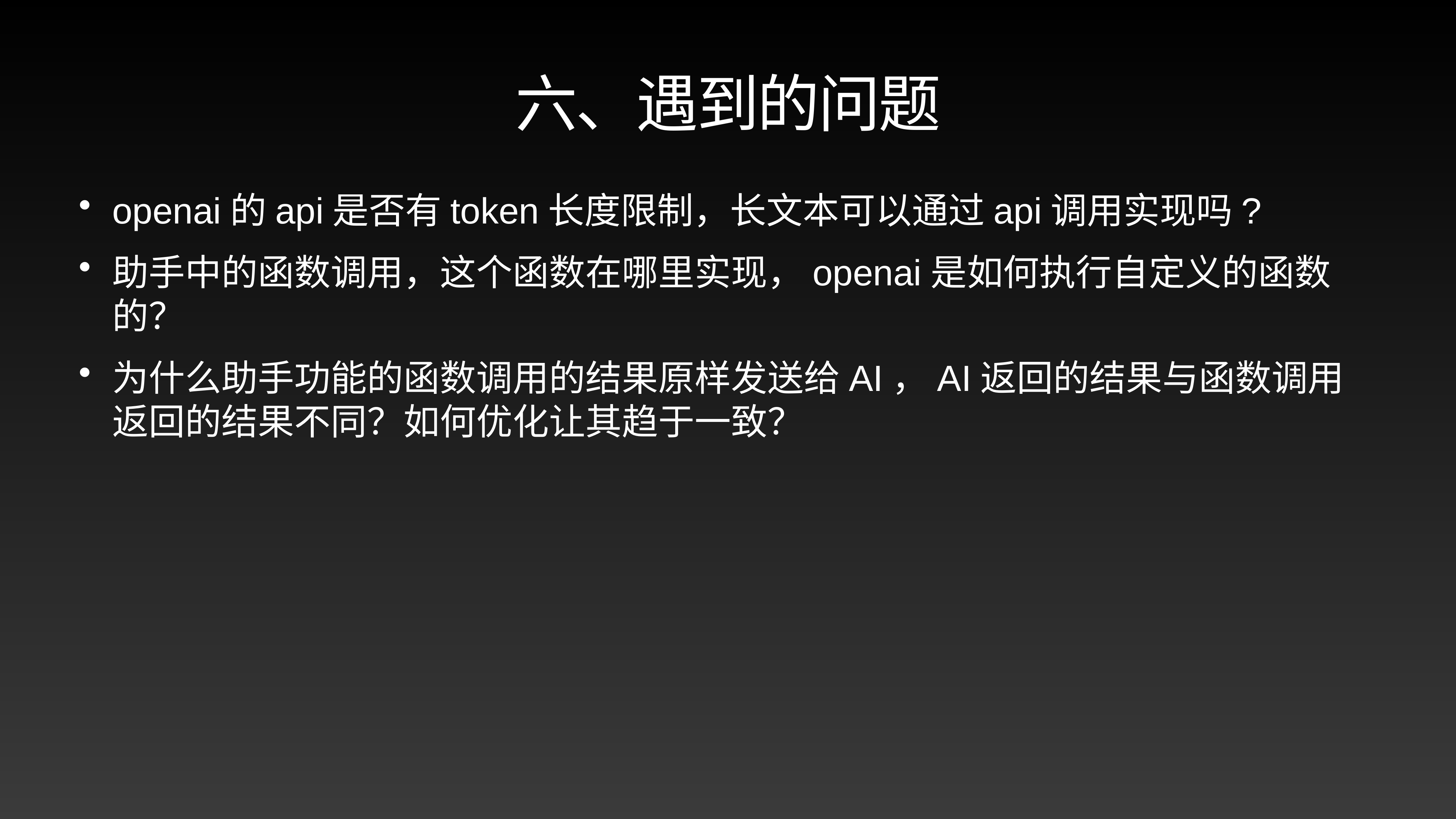

# 六、遇到的问题
openai的api是否有token长度限制，长文本可以通过api调用实现吗?
助手中的函数调用，这个函数在哪里实现，openai是如何执行自定义的函数的？
为什么助手功能的函数调用的结果原样发送给AI，AI返回的结果与函数调用返回的结果不同？如何优化让其趋于一致？